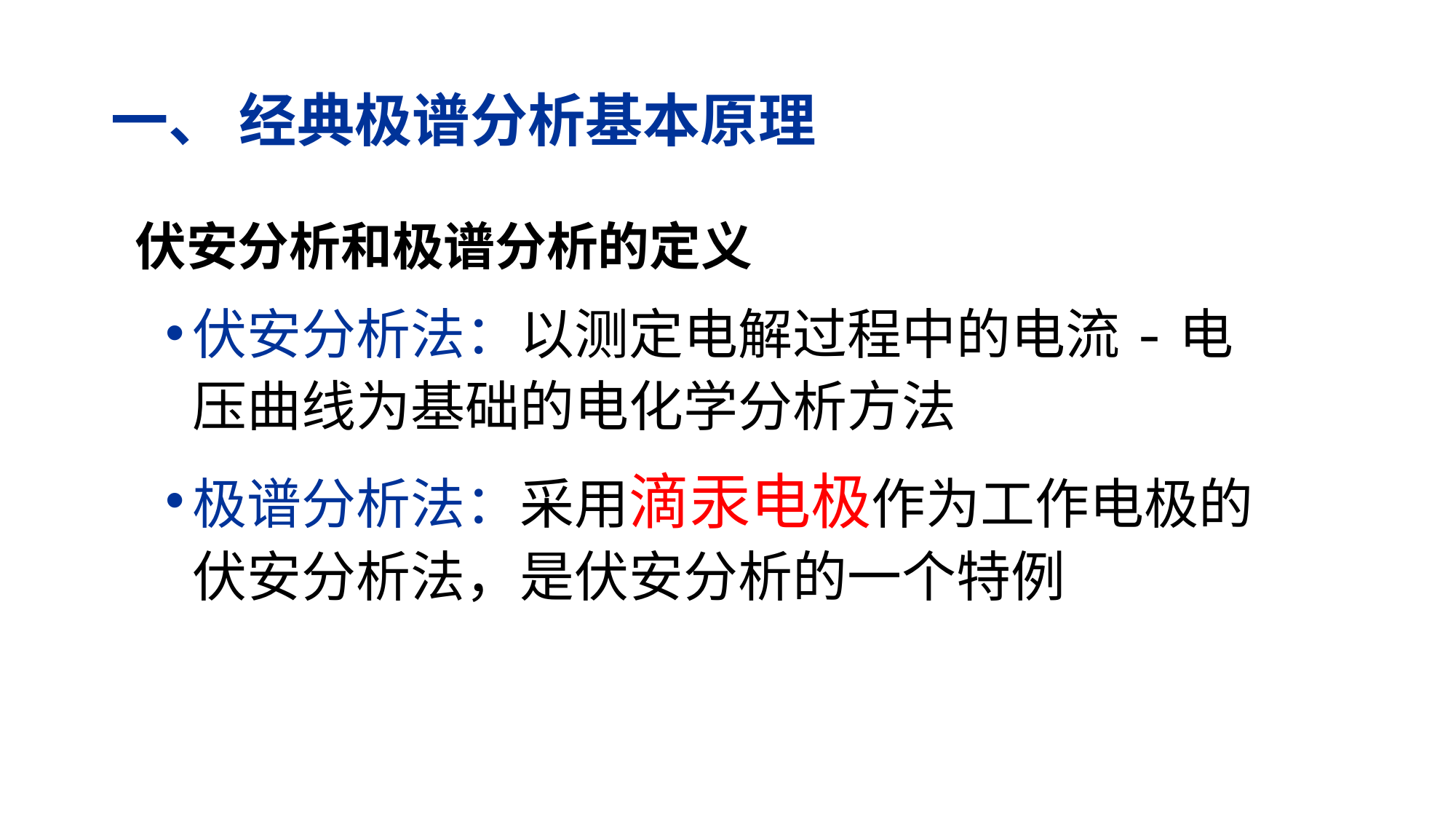

# 一、 经典极谱分析基本原理
 伏安分析和极谱分析的定义
伏安分析法：以测定电解过程中的电流-电压曲线为基础的电化学分析方法
极谱分析法：采用滴汞电极作为工作电极的伏安分析法，是伏安分析的一个特例